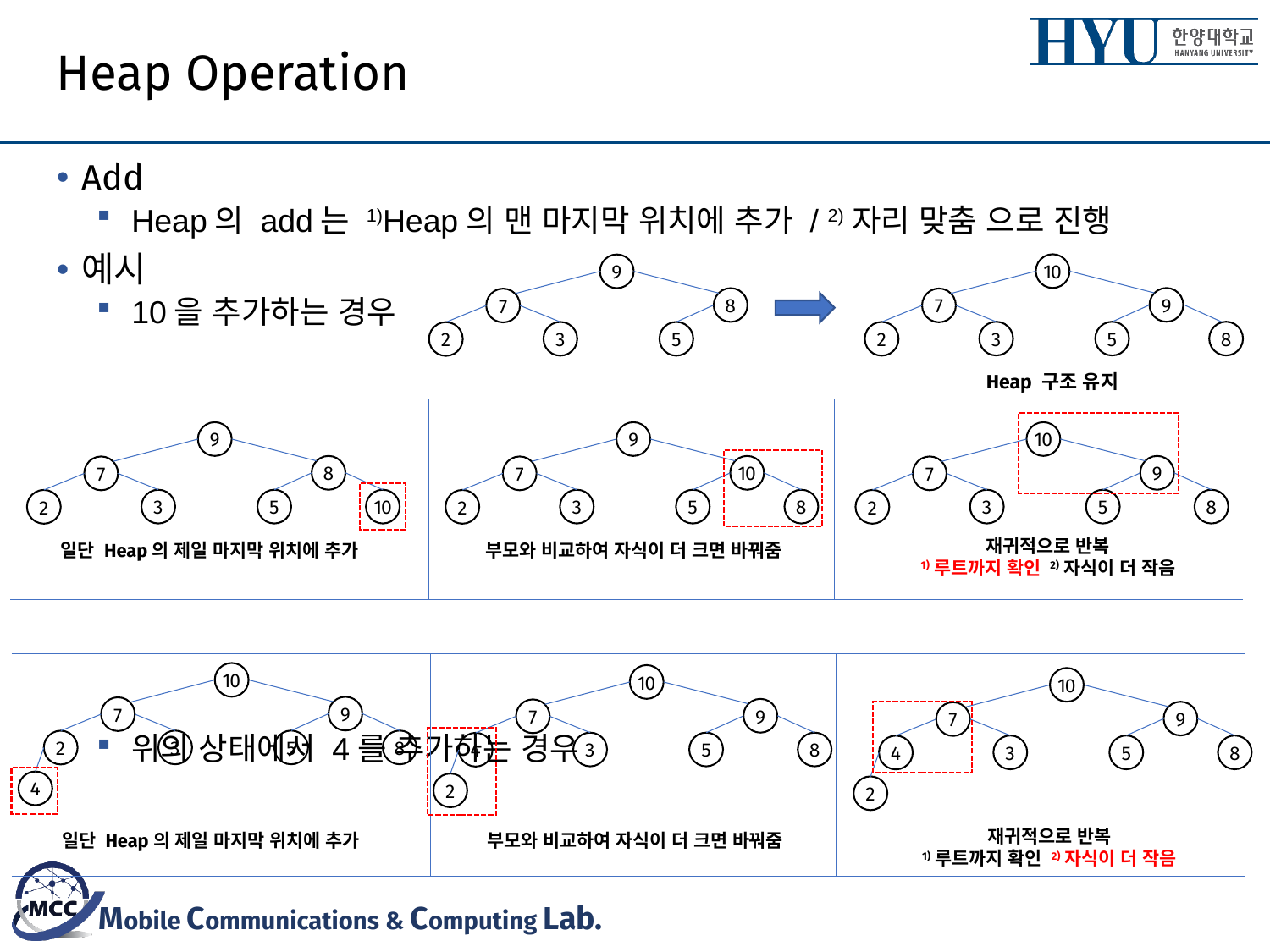

# Heap Operation

Add
Heap의 add는 1)Heap의 맨 마지막 위치에 추가 / 2)자리 맞춤 으로 진행
예시
10을 추가하는 경우

위의 상태에서 4를 추가하는 경우
10
9
8
7
3
5
2
9
7

3
5
8
2
Heap 구조 유지

9
9
10
7
3
5
2
10
9
7
3
5
2

8
7

10
8
8
3
5
2
재귀적으로 반복
1)루트까지 확인 2)자식이 더 작음
일단 Heap의 제일 마지막 위치에 추가
부모와 비교하여 자식이 더 크면 바꿔줌
10
10
10
9
7
9
7
9

7

8
3
5
2
8
3
5
4
8
3
5
4

4
2
2
재귀적으로 반복
1)루트까지 확인 2)자식이 더 작음
일단 Heap의 제일 마지막 위치에 추가
부모와 비교하여 자식이 더 크면 바꿔줌